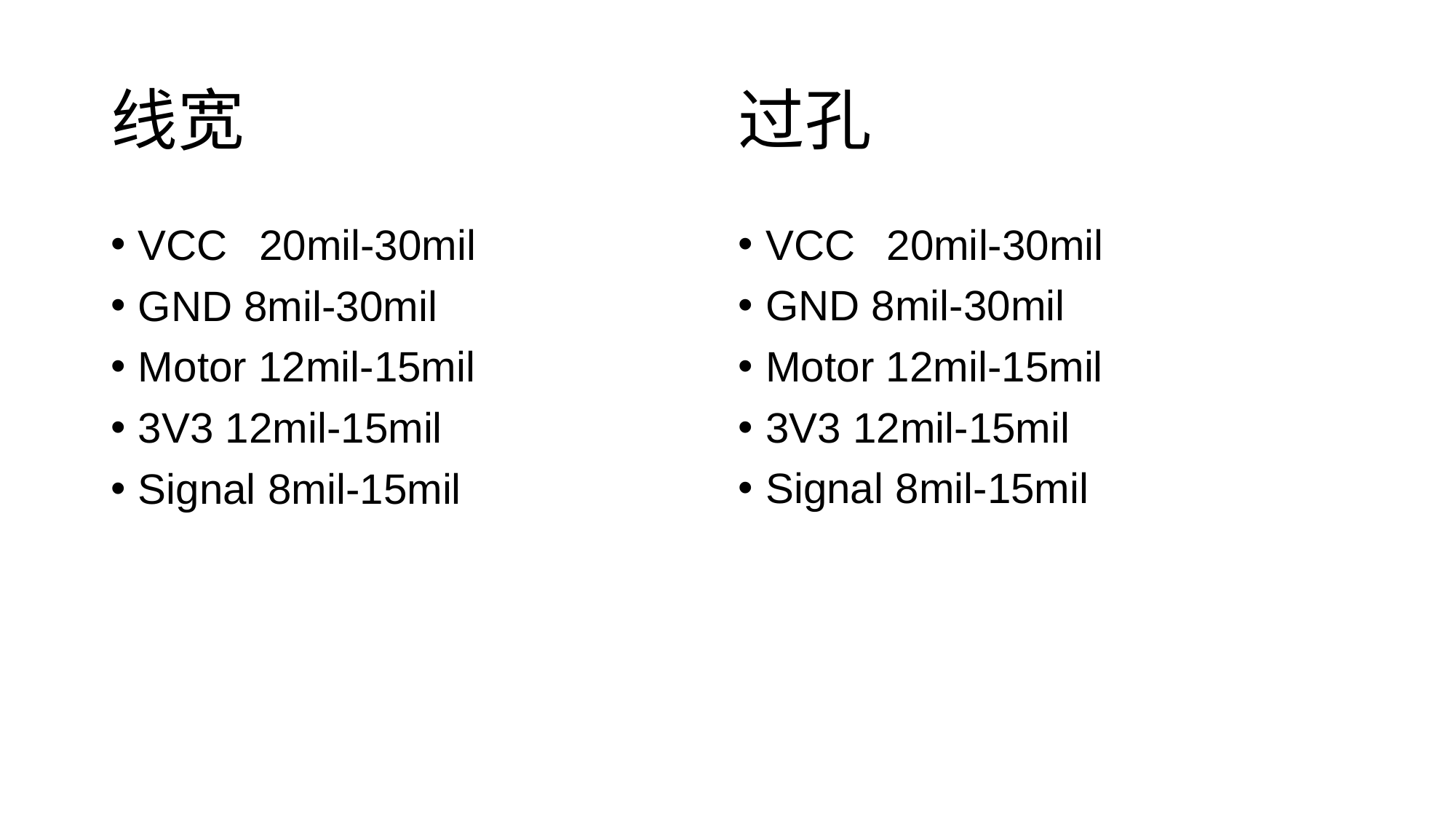

# 线宽
过孔
VCC	 20mil-30mil
GND 8mil-30mil
Motor 12mil-15mil
3V3 12mil-15mil
Signal 8mil-15mil
VCC	 20mil-30mil
GND 8mil-30mil
Motor 12mil-15mil
3V3 12mil-15mil
Signal 8mil-15mil